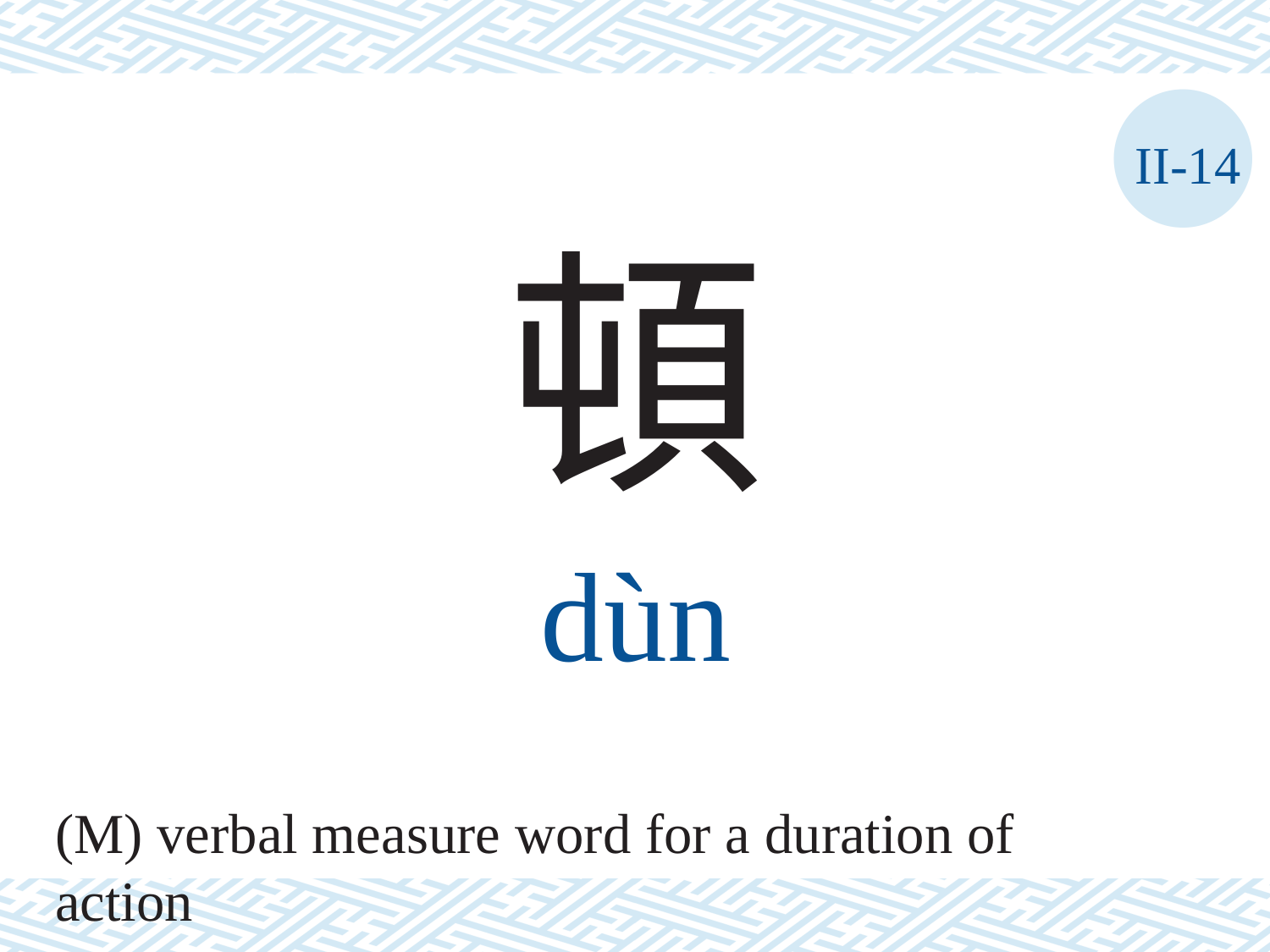

II-14
頓
dùn
(M) verbal measure word for a duration of action